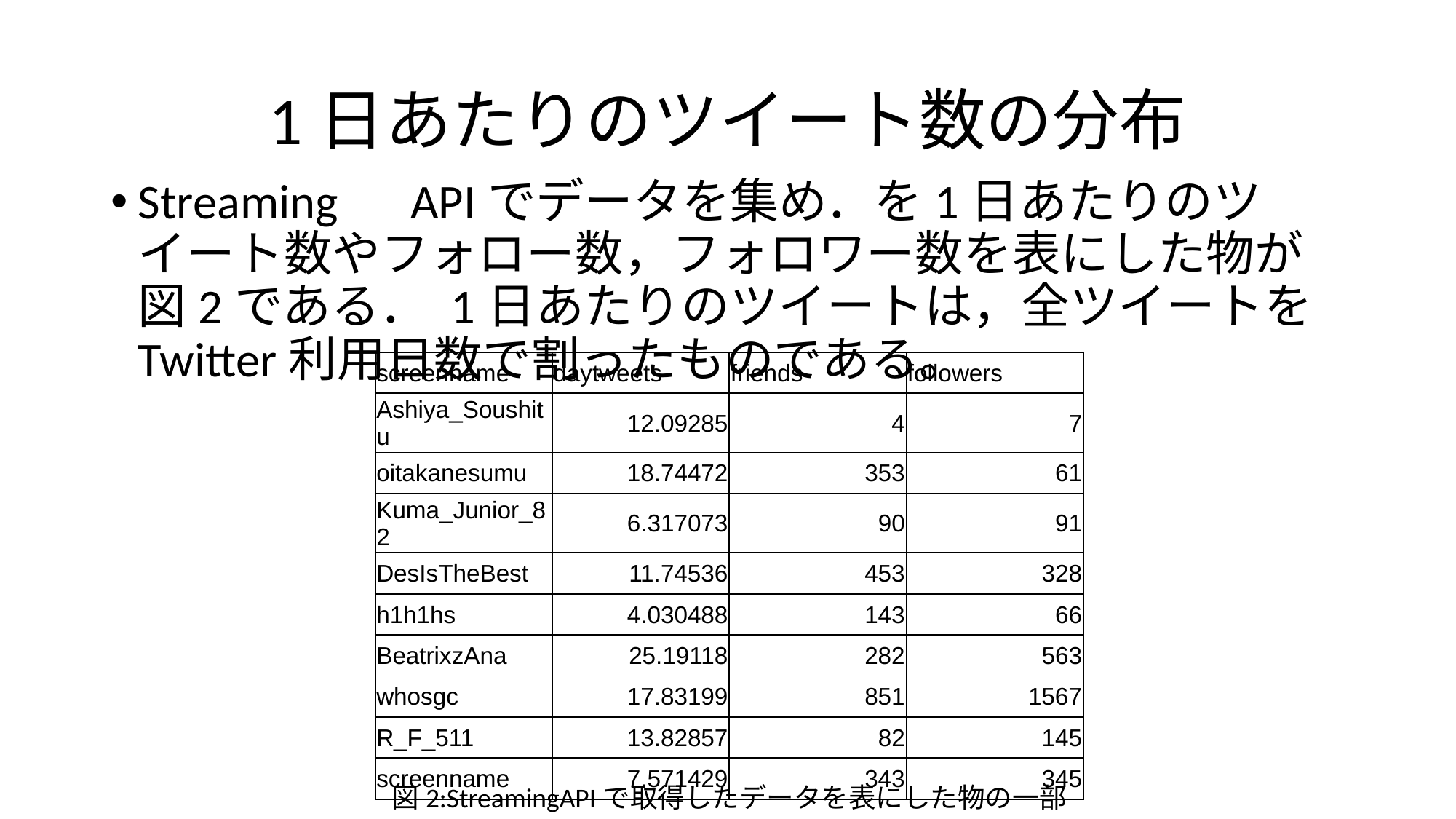

# 1日あたりのツイート数の分布
Streaming　APIでデータを集め．を1日あたりのツイート数やフォロー数，フォロワー数を表にした物が図2である． 1日あたりのツイートは，全ツイートをTwitter利用日数で割ったものである。
| screenname | daytweets | friends | followers |
| --- | --- | --- | --- |
| Ashiya\_Soushitu | 12.09285 | 4 | 7 |
| oitakanesumu | 18.74472 | 353 | 61 |
| Kuma\_Junior\_82 | 6.317073 | 90 | 91 |
| DesIsTheBest | 11.74536 | 453 | 328 |
| h1h1hs | 4.030488 | 143 | 66 |
| BeatrixzAna | 25.19118 | 282 | 563 |
| whosgc | 17.83199 | 851 | 1567 |
| R\_F\_511 | 13.82857 | 82 | 145 |
| screenname | 7.571429 | 343 | 345 |
図2:StreamingAPIで取得したデータを表にした物の一部